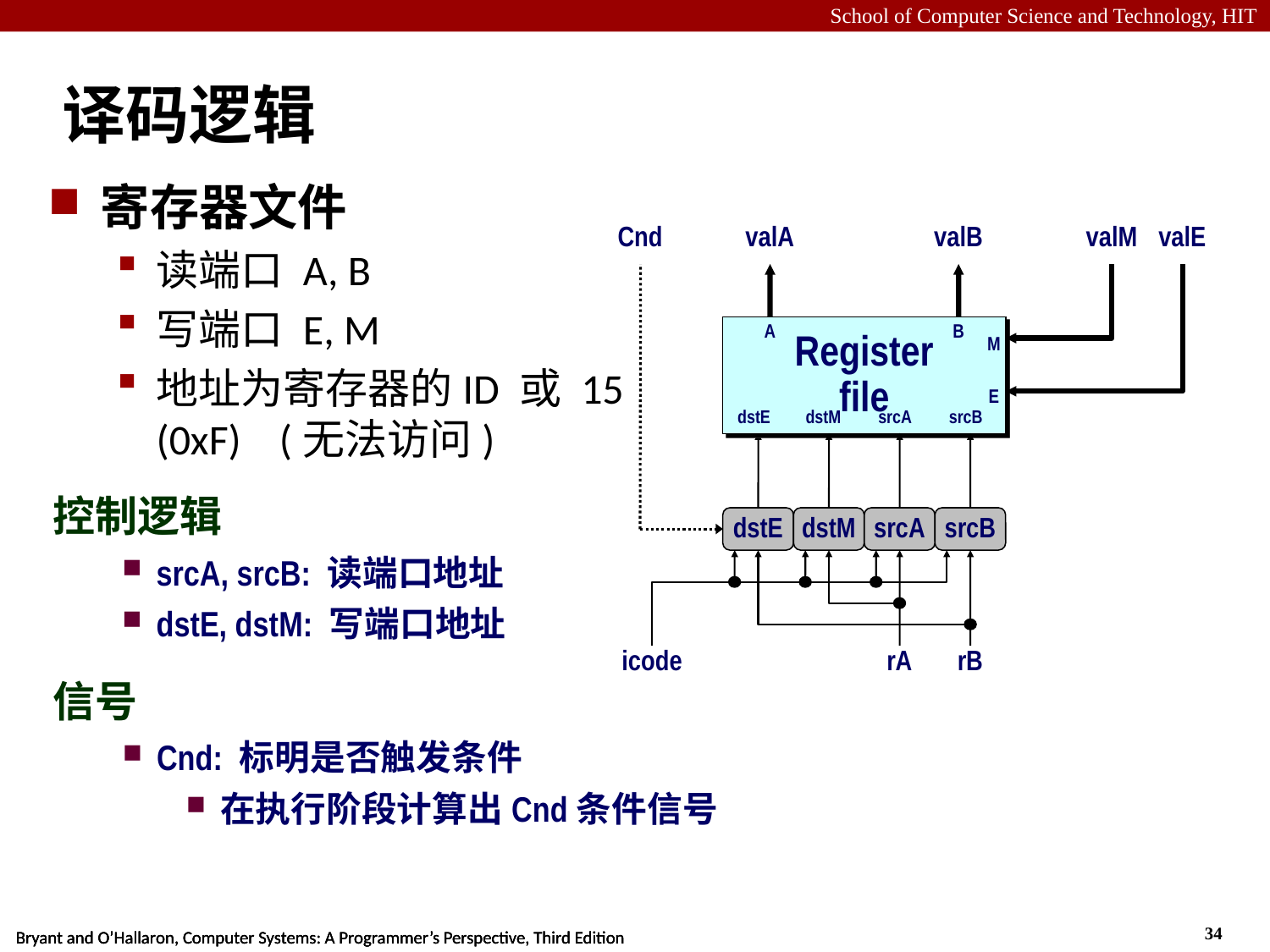

# 译码逻辑
寄存器文件
读端口 A, B
写端口 E, M
地址为寄存器的ID 或 15 (0xF)    (无法访问)
Cnd
valA
valB
valM
valE

A
B
Register
file
M
E
dstE
dstM
srcA
srcB

dstE
dstM
srcA
srcB

icode
rA
rB
控制逻辑
srcA, srcB: 读端口地址
dstE, dstM: 写端口地址
信号
Cnd: 标明是否触发条件
在执行阶段计算出Cnd条件信号